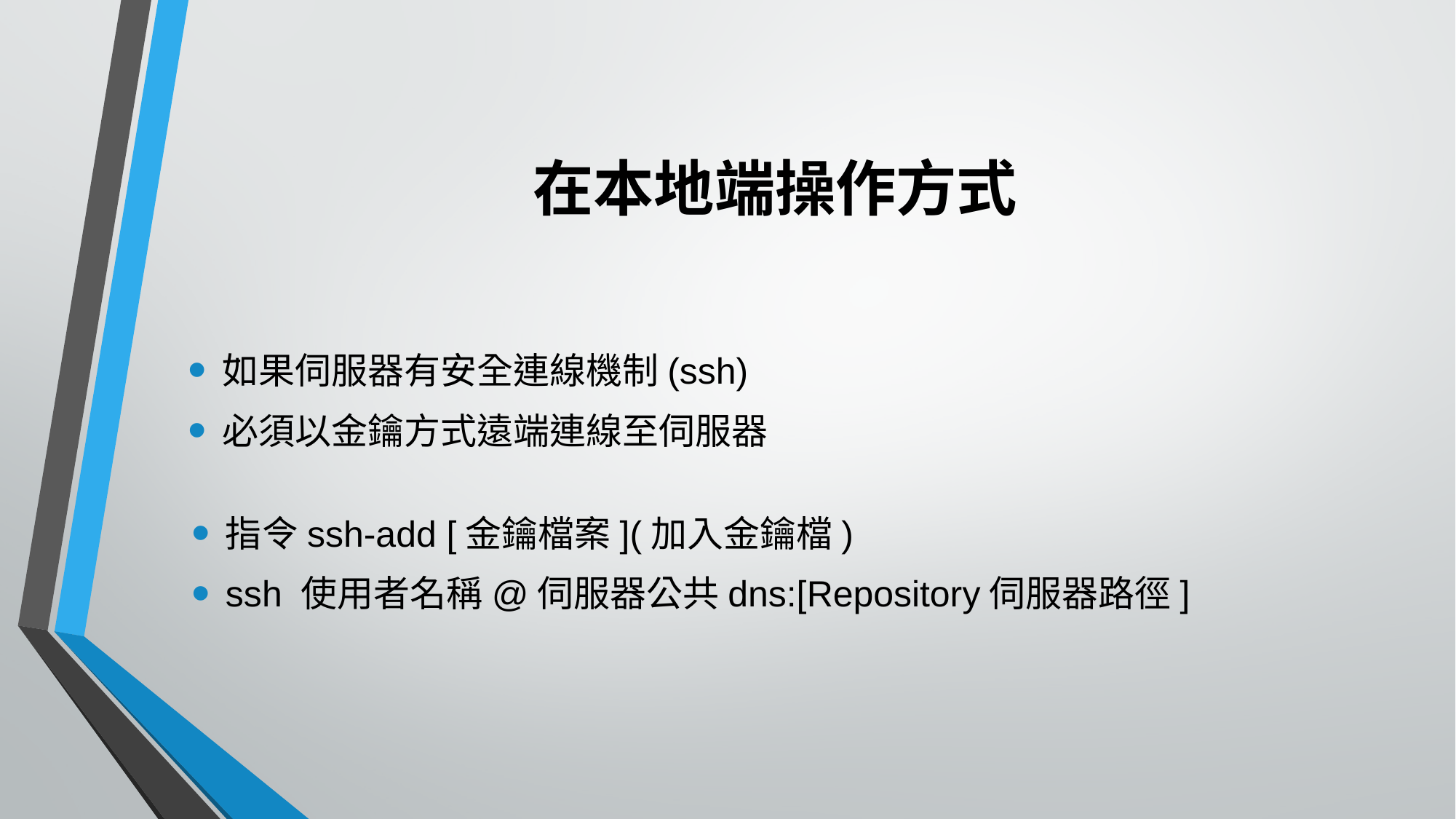

# 在本地端操作方式
如果伺服器有安全連線機制(ssh)
必須以金鑰方式遠端連線至伺服器
指令ssh-add [金鑰檔案](加入金鑰檔)
ssh 使用者名稱@伺服器公共dns:[Repository伺服器路徑]